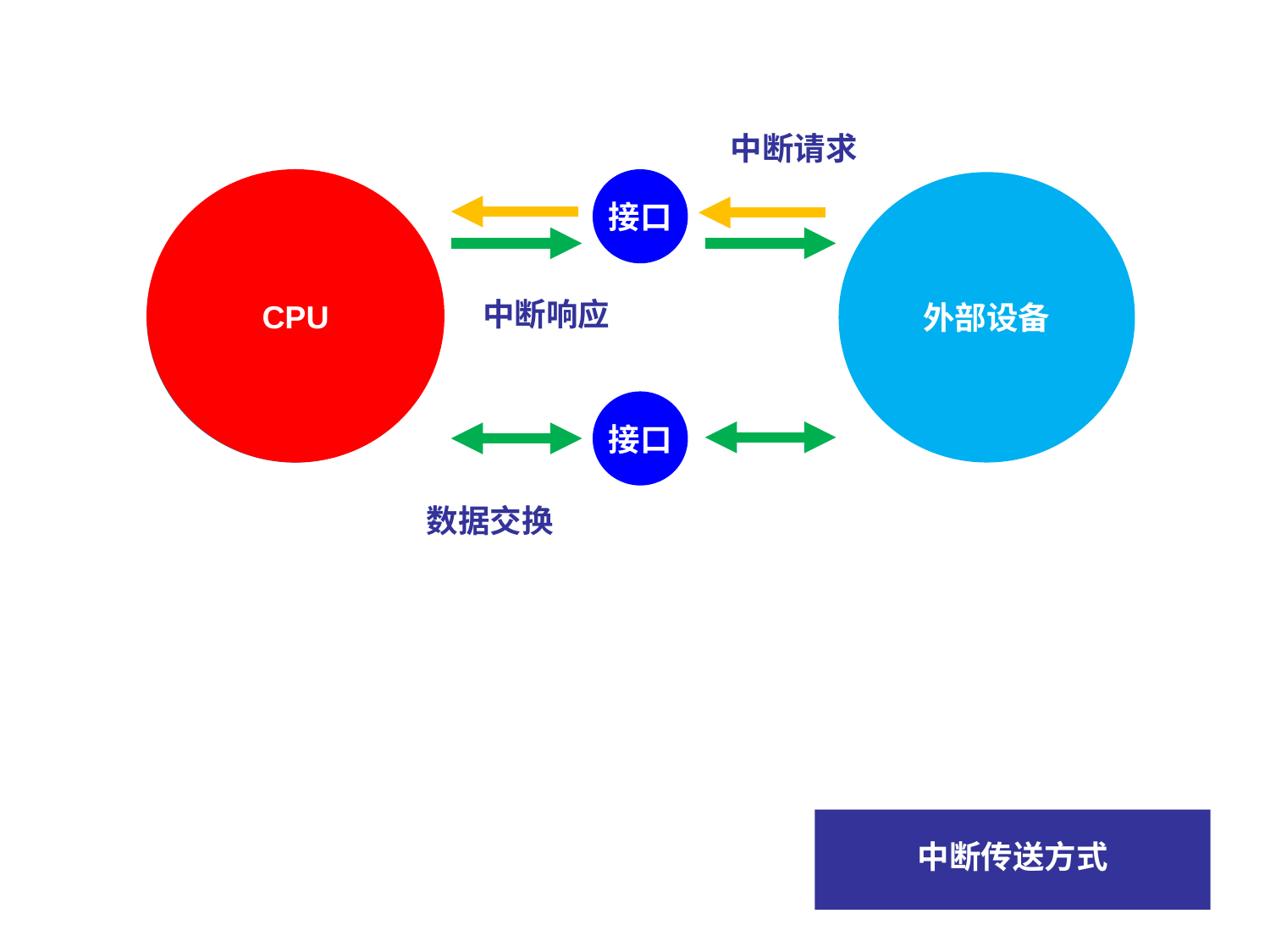

中断请求
CPU
接口
外部设备
CPU
中断响应
接口
数据交换
中断传送方式